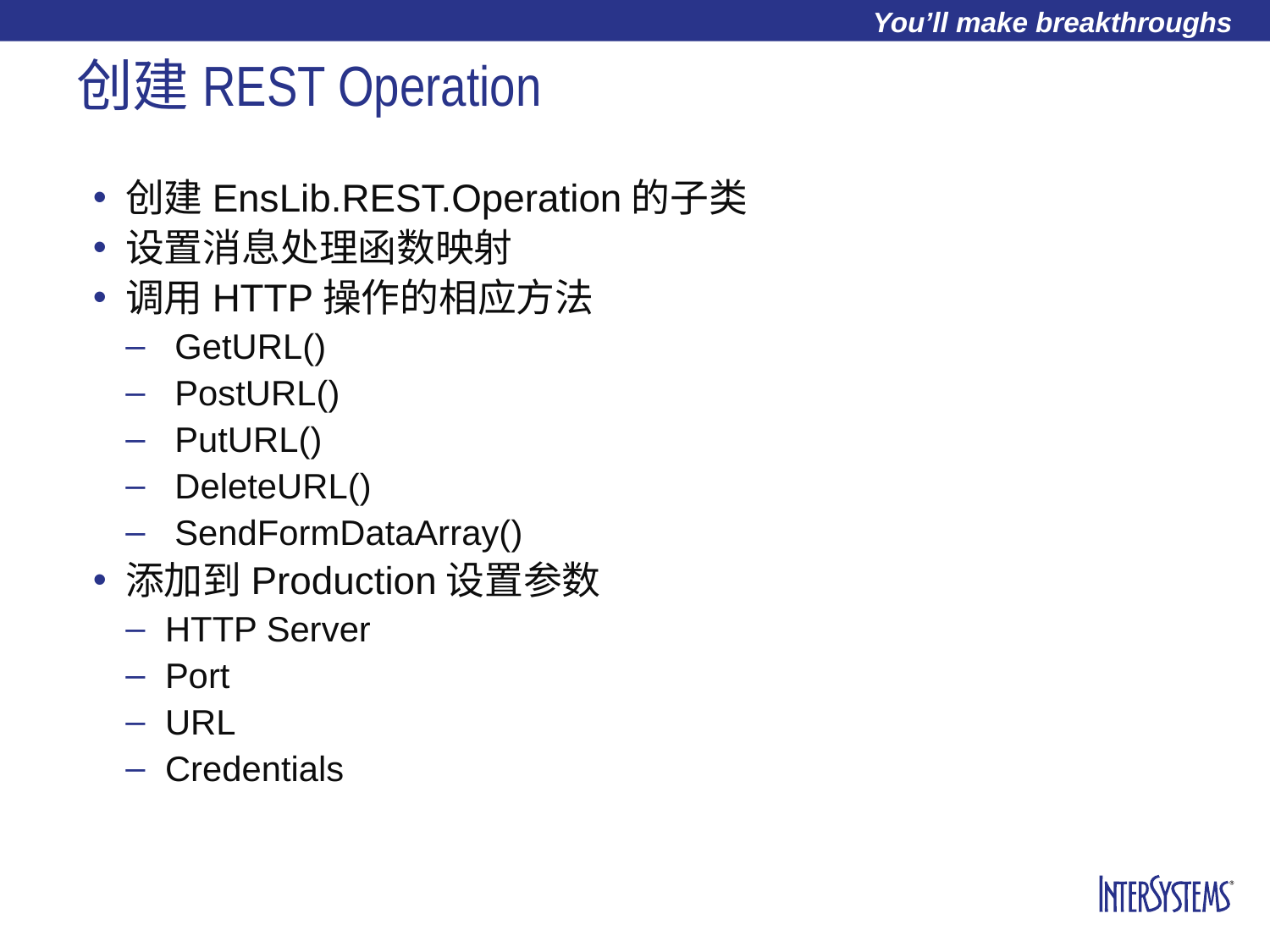

# 创建REST Operation
创建EnsLib.REST.Operation的子类
设置消息处理函数映射
调用HTTP操作的相应方法
 GetURL()
 PostURL()
 PutURL()
 DeleteURL()
 SendFormDataArray()
添加到Production设置参数
HTTP Server
Port
URL
Credentials